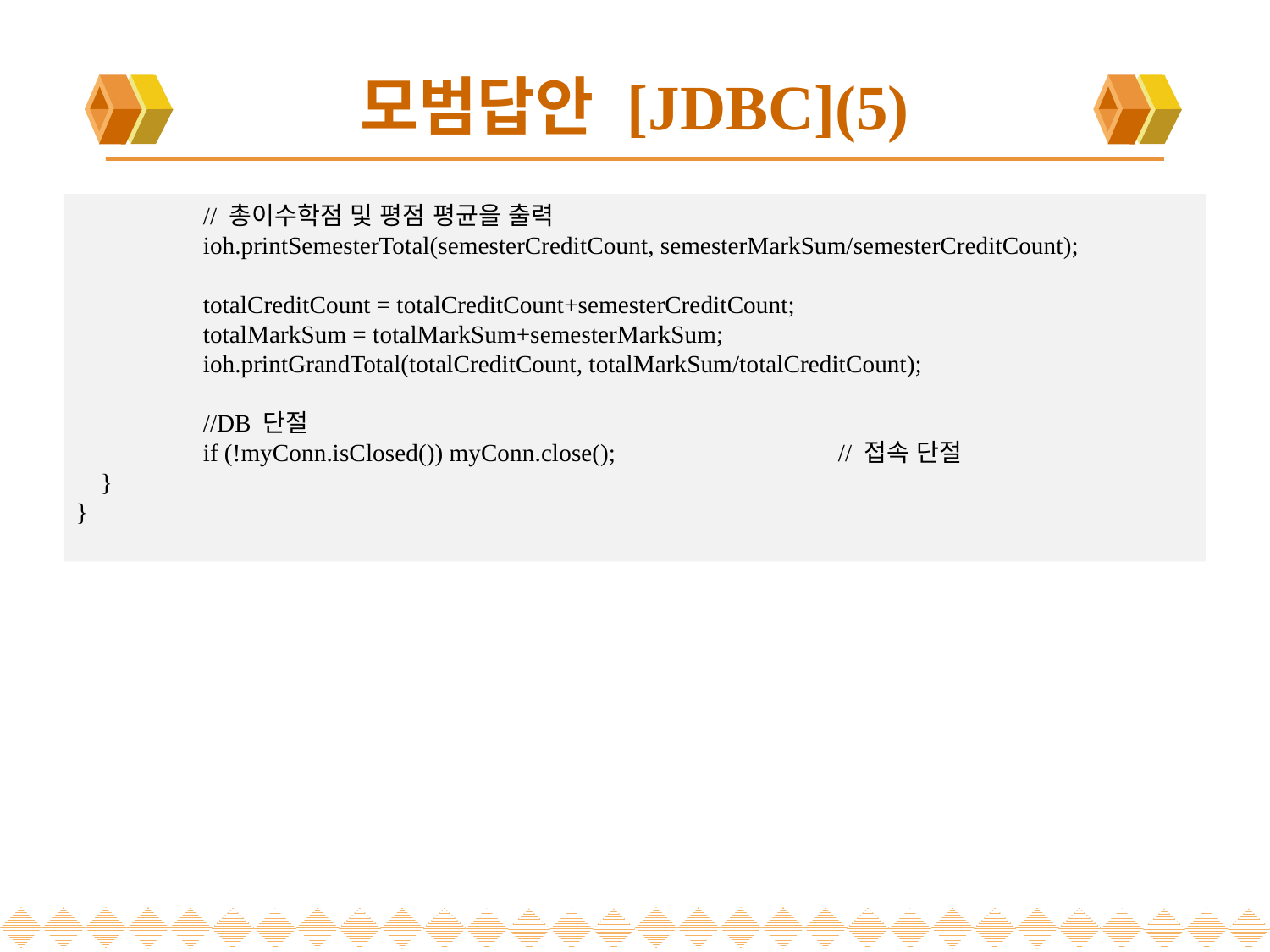

# 모범답안 [JDBC](5)
	// 총이수학점 및 평점 평균을 출력
	ioh.printSemesterTotal(semesterCreditCount, semesterMarkSum/semesterCreditCount);

	totalCreditCount = totalCreditCount+semesterCreditCount;
	totalMarkSum = totalMarkSum+semesterMarkSum;
	ioh.printGrandTotal(totalCreditCount, totalMarkSum/totalCreditCount);

	//DB 단절
	if (!myConn.isClosed()) myConn.close(); 		// 접속 단절
    }
}